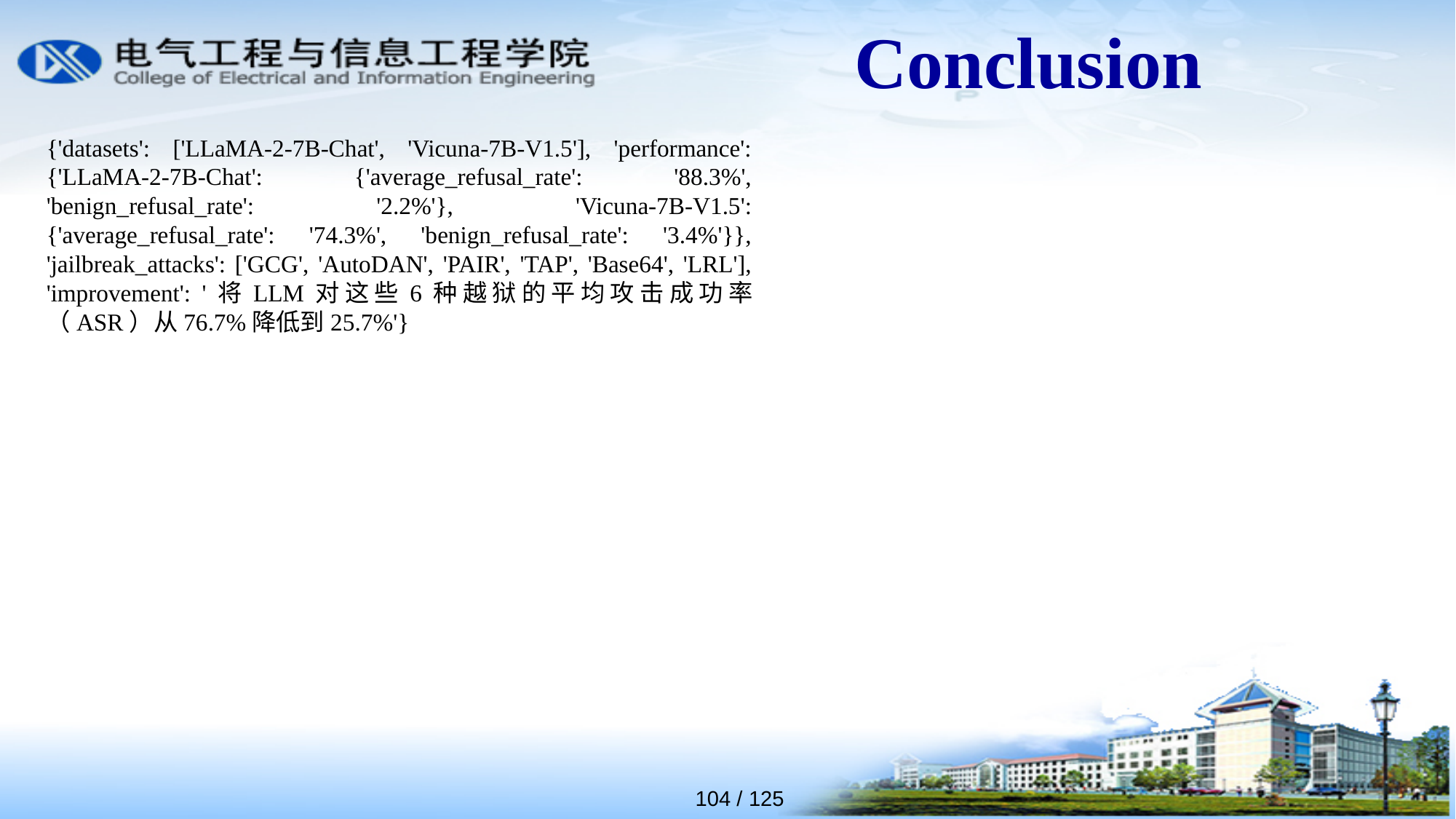

Conclusion
{'datasets': ['LLaMA-2-7B-Chat', 'Vicuna-7B-V1.5'], 'performance': {'LLaMA-2-7B-Chat': {'average_refusal_rate': '88.3%', 'benign_refusal_rate': '2.2%'}, 'Vicuna-7B-V1.5': {'average_refusal_rate': '74.3%', 'benign_refusal_rate': '3.4%'}}, 'jailbreak_attacks': ['GCG', 'AutoDAN', 'PAIR', 'TAP', 'Base64', 'LRL'], 'improvement': '将LLM对这些6种越狱的平均攻击成功率（ASR）从76.7%降低到25.7%'}
104 / 125